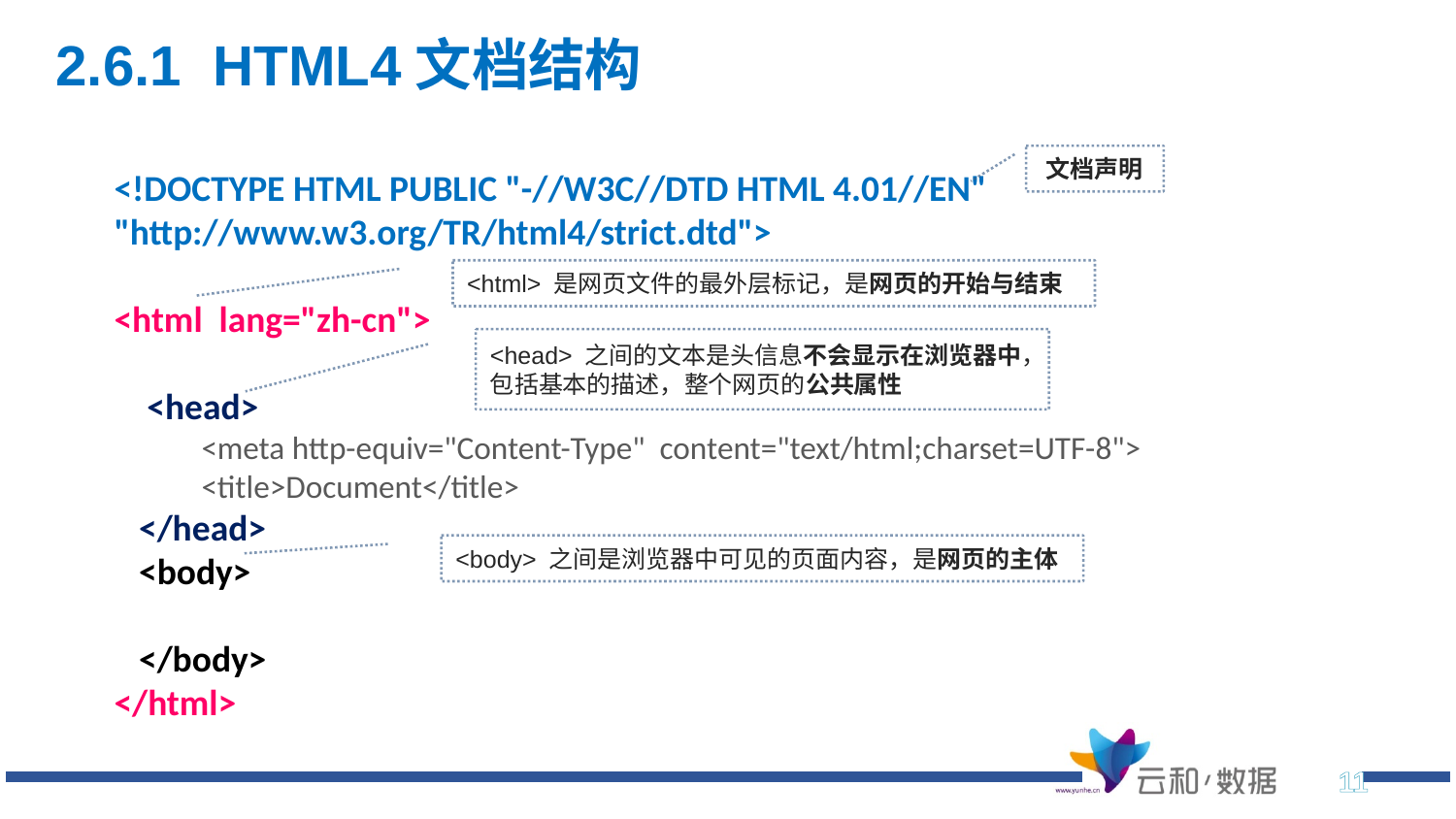

2.6.1  HTML4文档结构
文档声明
<!DOCTYPE HTML PUBLIC "-//W3C//DTD HTML 4.01//EN" "http://www.w3.org/TR/html4/strict.dtd">

<html  lang="zh-cn">

    <head>
            <meta http-equiv="Content-Type"  content="text/html;charset=UTF-8">
            <title>Document</title>
   </head>
   <body>

   </body>
</html>
<html> 是网页文件的最外层标记，是网页的开始与结束
<head> 之间的文本是头信息不会显示在浏览器中，包括基本的描述，整个网页的公共属性
<body> 之间是浏览器中可见的页面内容，是网页的主体
11